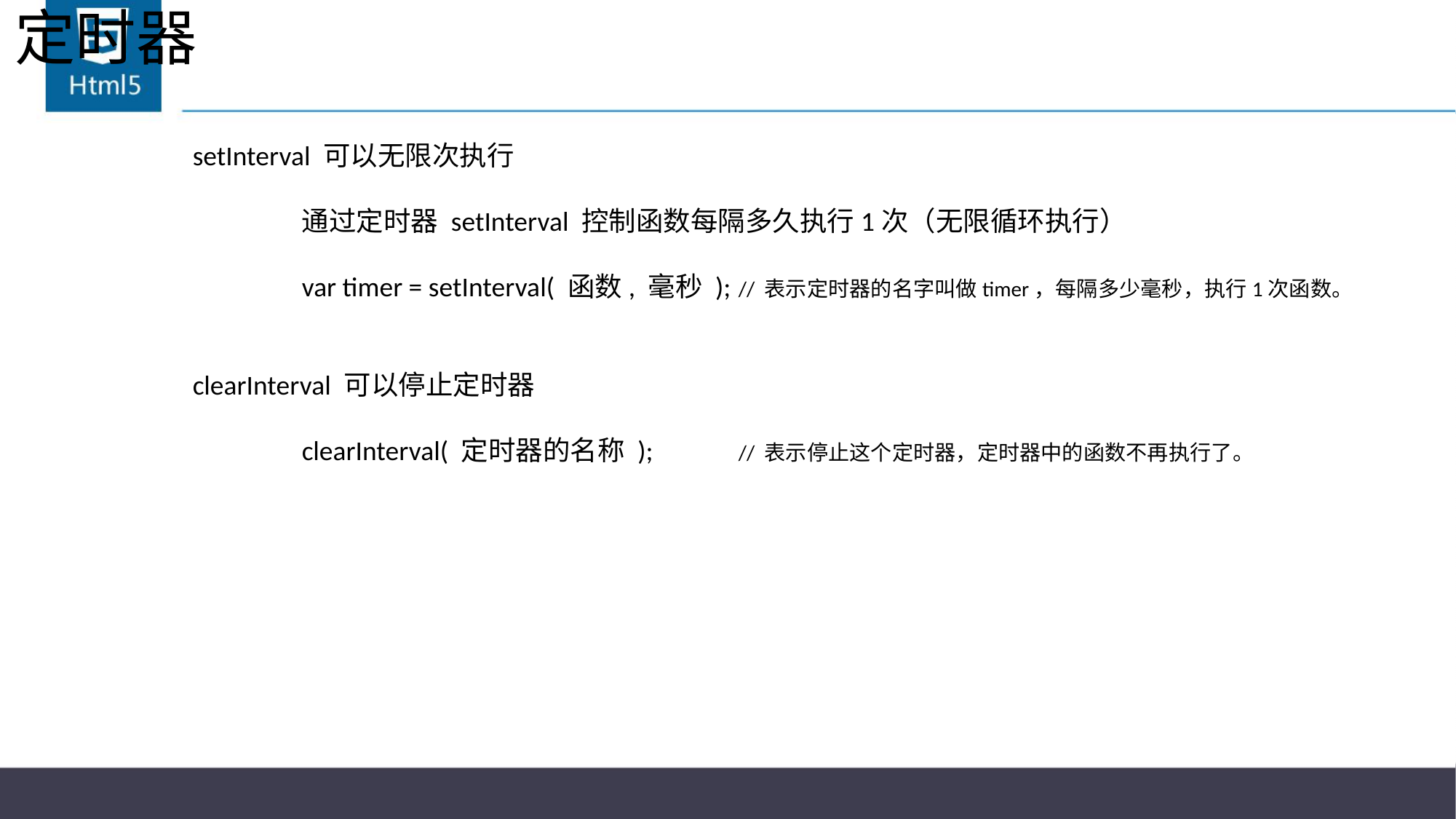

# 定时器
setInterval 可以无限次执行

	通过定时器 setInterval 控制函数每隔多久执行1次（无限循环执行）

	var timer = setInterval( 函数, 毫秒 );	// 表示定时器的名字叫做timer，每隔多少毫秒，执行1次函数。

clearInterval 可以停止定时器

	clearInterval( 定时器的名称 );	// 表示停止这个定时器，定时器中的函数不再执行了。